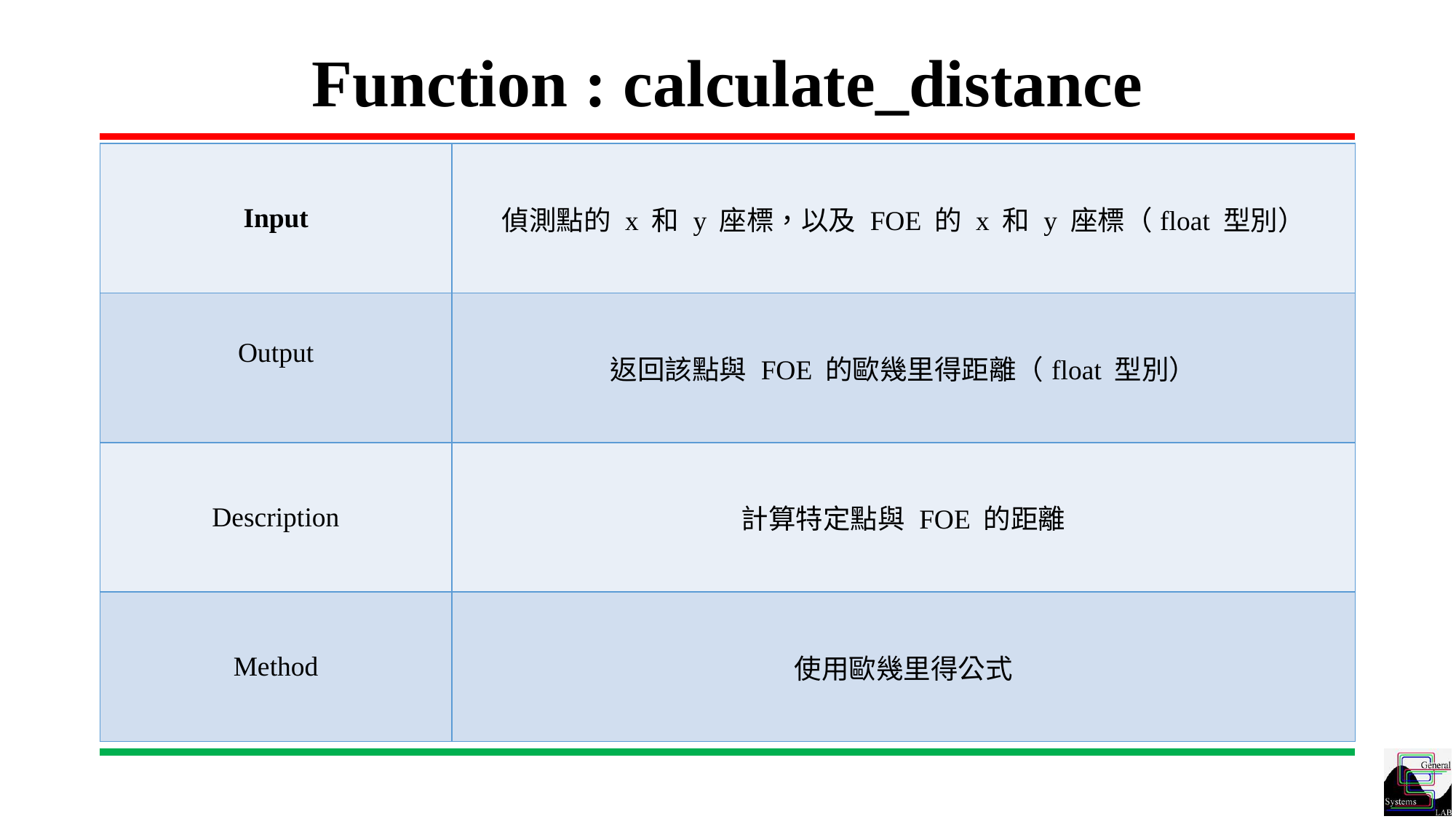

# Function : calculate_distance
| Input | 偵測點的 x 和 y 座標，以及 FOE 的 x 和 y 座標（float 型別） |
| --- | --- |
| Output | 返回該點與 FOE 的歐幾里得距離（float 型別） |
| Description | 計算特定點與 FOE 的距離 |
| Method | 使用歐幾里得公式 |